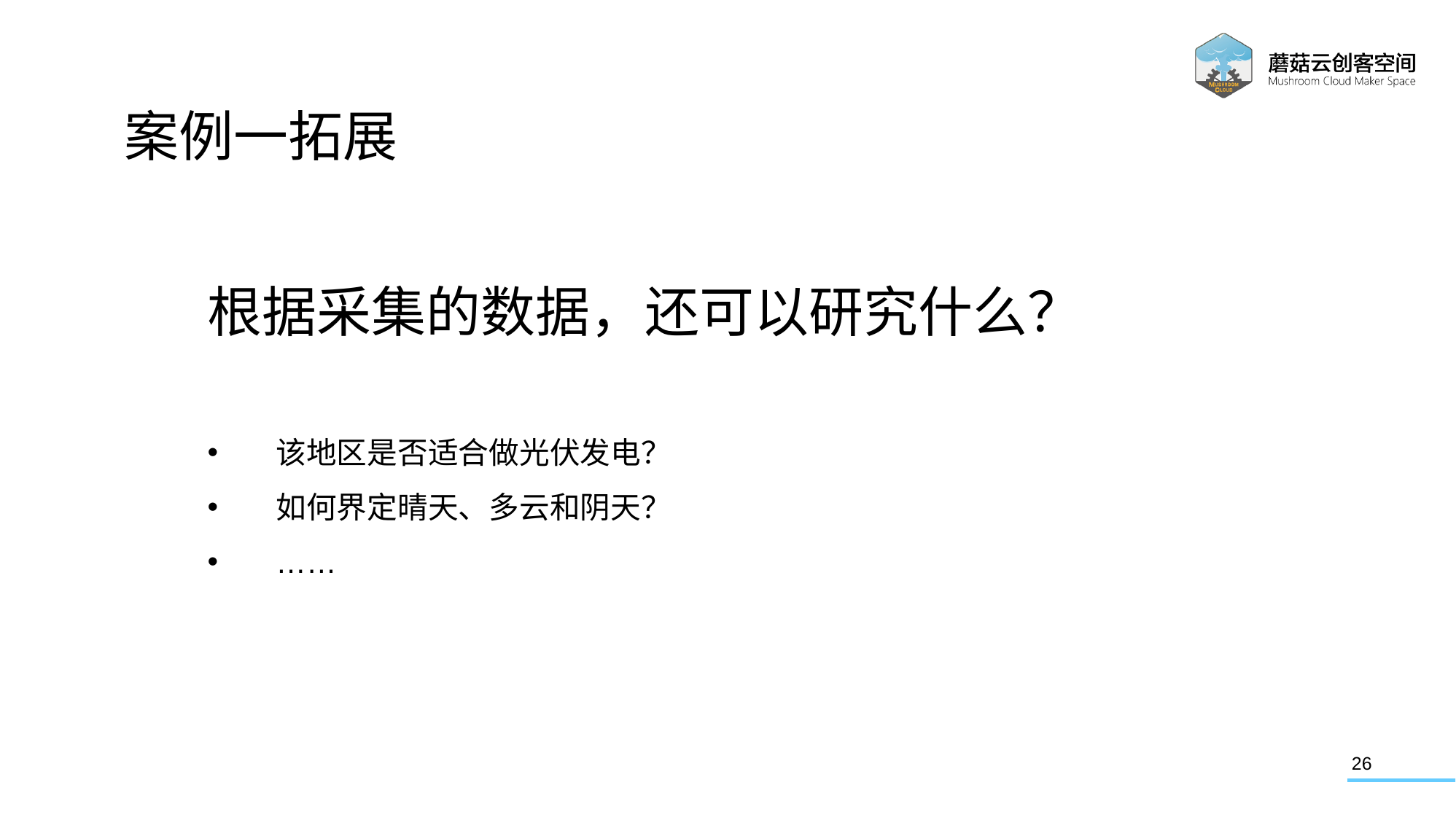

案例一拓展
根据采集的数据，还可以研究什么？
该地区是否适合做光伏发电？
如何界定晴天、多云和阴天？
……
26